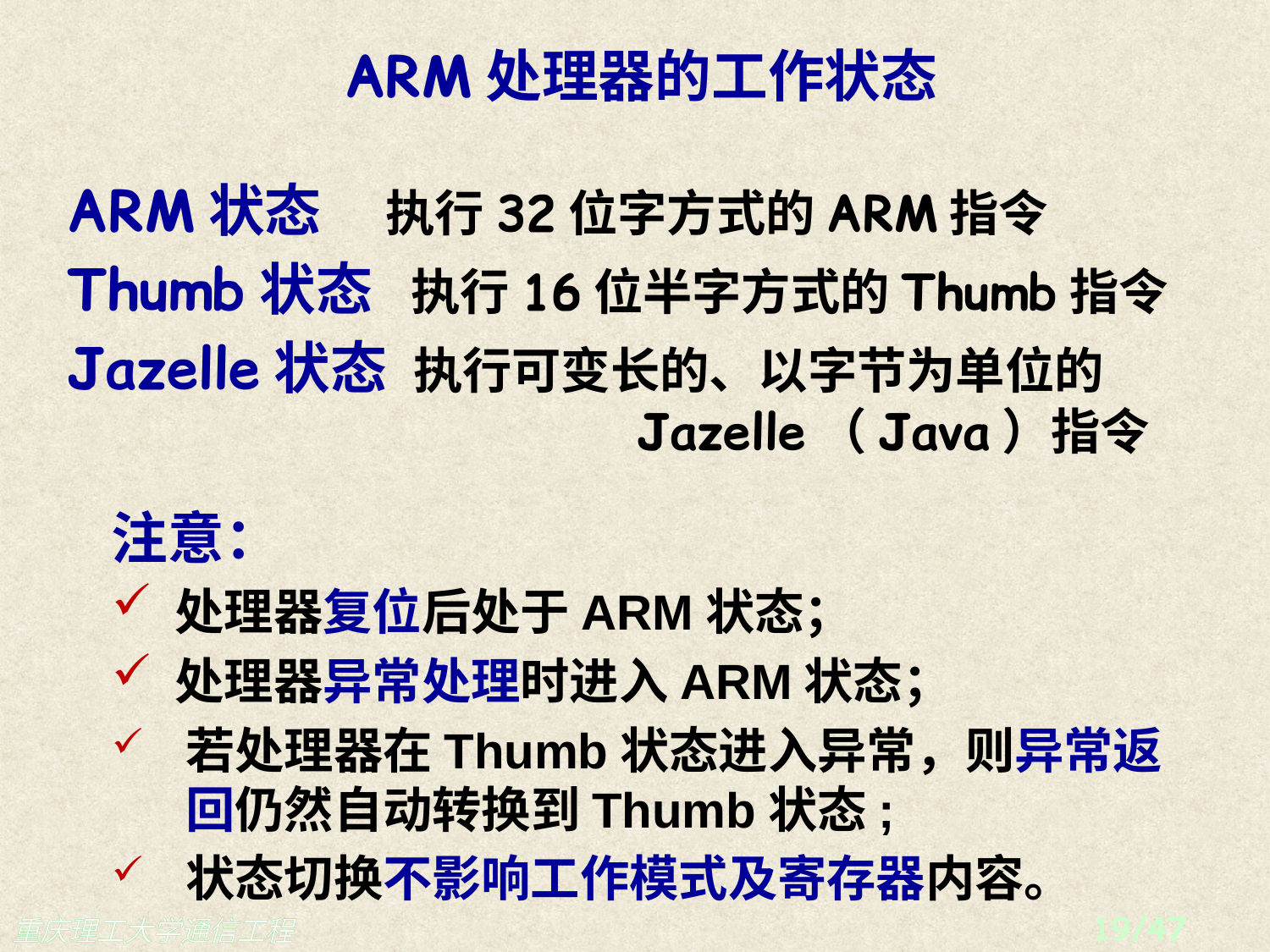

# ARM处理器的工作状态
ARM状态     执行32位字方式的ARM指令
Thumb状态   执行16位半字方式的Thumb指令
Jazelle状态  执行可变长的、以字节为单位的					Jazelle（Java）指令
注意：
处理器复位后处于ARM状态；
处理器异常处理时进入ARM状态；
若处理器在Thumb状态进入异常，则异常返回仍然自动转换到Thumb状态;
状态切换不影响工作模式及寄存器内容。